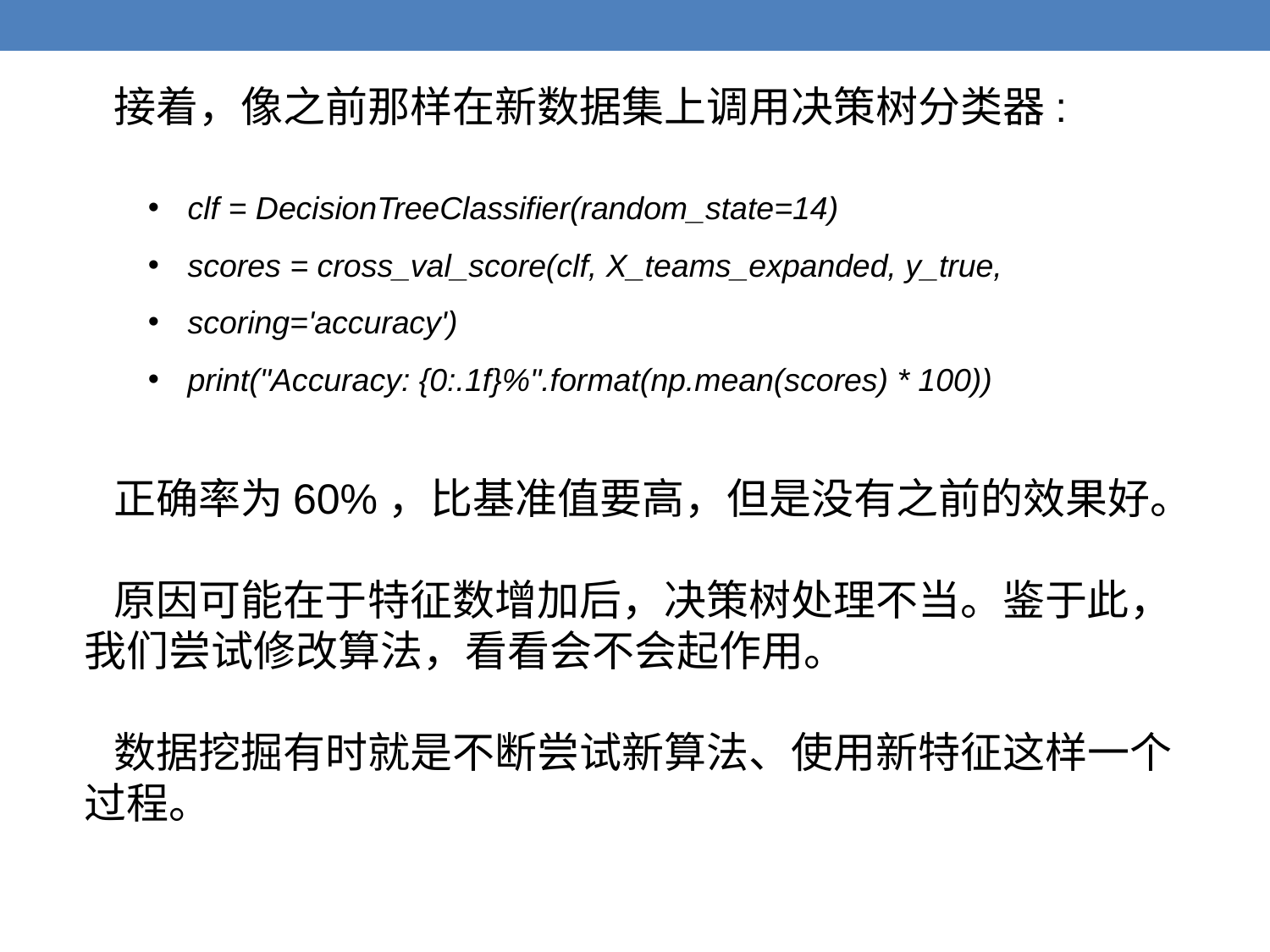

接着，像之前那样在新数据集上调用决策树分类器:

clf = DecisionTreeClassifier(random_state=14)
scores = cross_val_score(clf, X_teams_expanded, y_true,
scoring='accuracy')
print("Accuracy: {0:.1f}%".format(np.mean(scores) * 100))
  正确率为60%，比基准值要高，但是没有之前的效果好。

  原因可能在于特征数增加后，决策树处理不当。鉴于此，我们尝试修改算法，看看会不会起作用。

  数据挖掘有时就是不断尝试新算法、使用新特征这样一个过程。